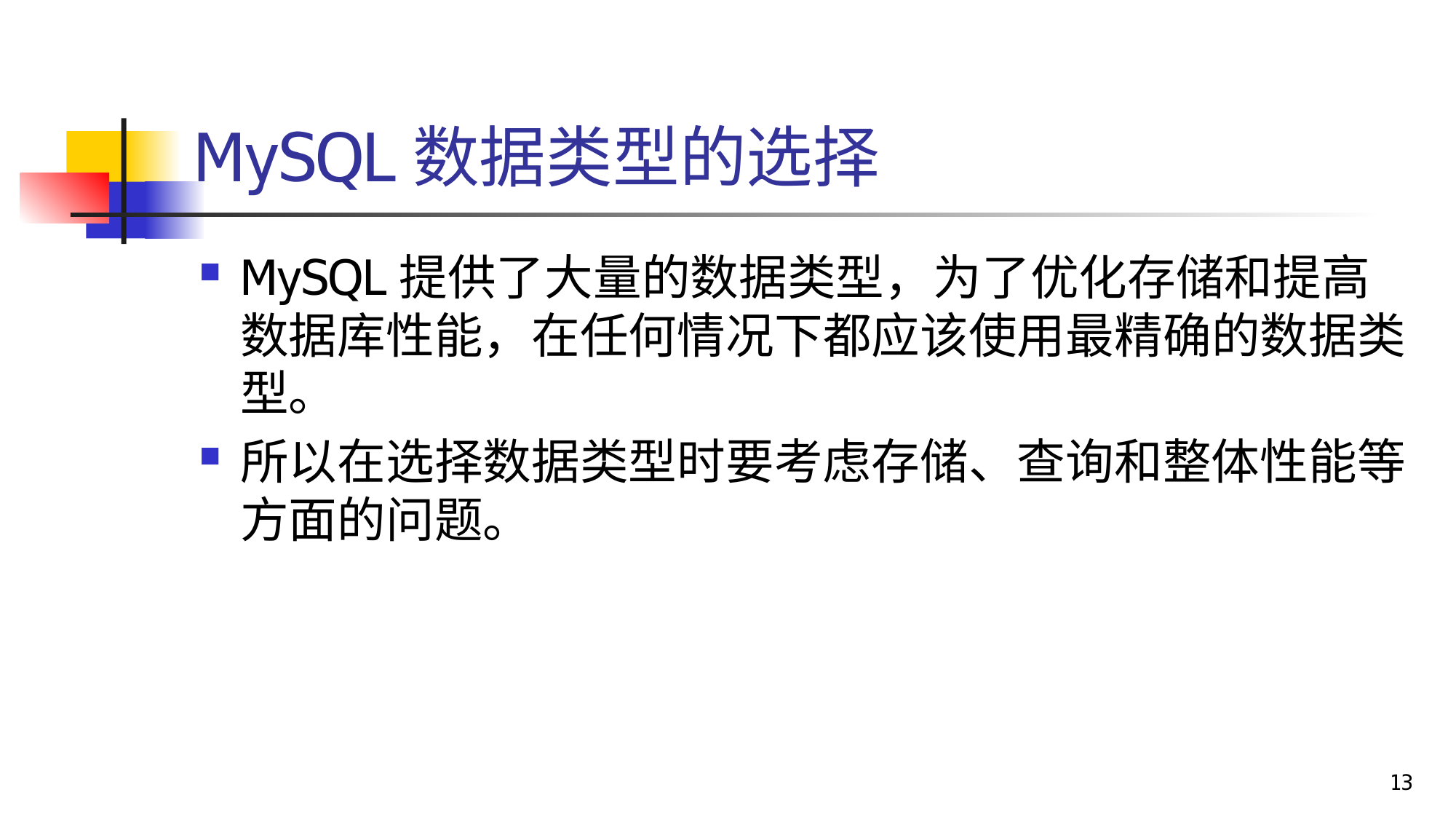

# MySQL数据类型的选择
MySQL提供了大量的数据类型，为了优化存储和提高数据库性能，在任何情况下都应该使用最精确的数据类型。
所以在选择数据类型时要考虑存储、查询和整体性能等方面的问题。

13